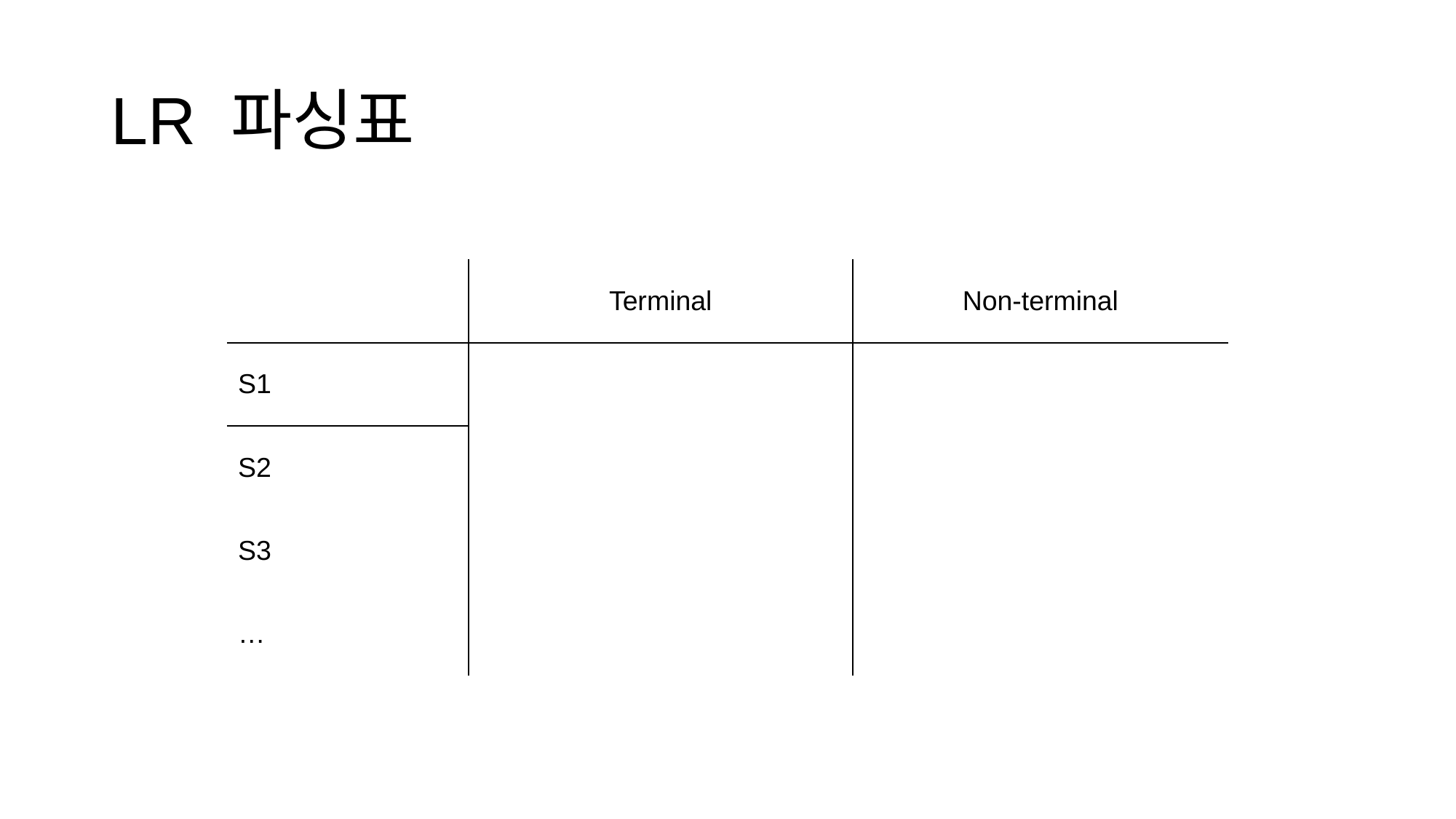

# LR 파싱표
|  | Terminal | Non-terminal |
| --- | --- | --- |
| S1 |  |  |
| S2 |  |  |
| S3 |  |  |
| … |  |  |